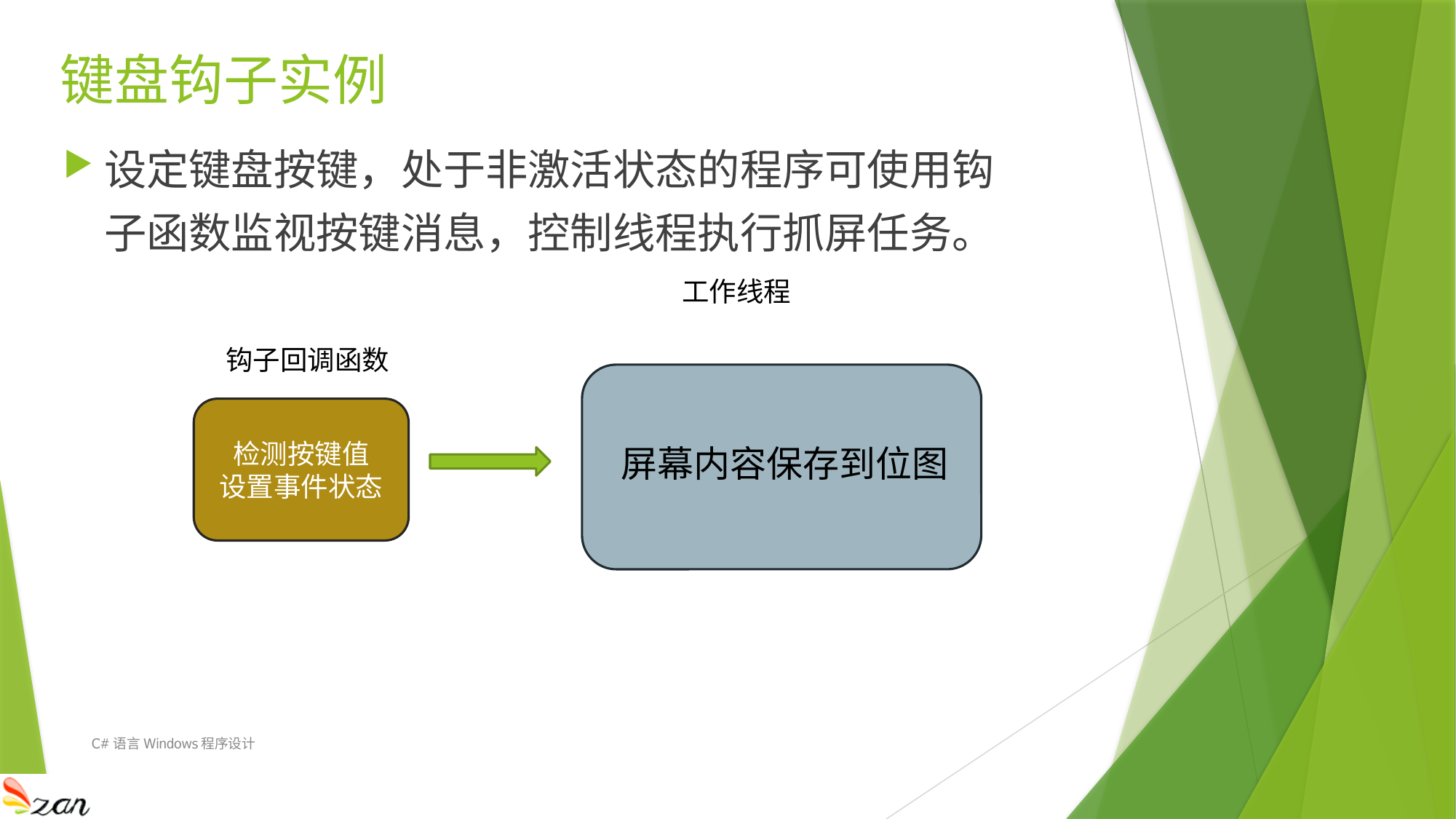

# 键盘钩子实例
设定键盘按键，处于非激活状态的程序可使用钩子函数监视按键消息，控制线程执行抓屏任务。
工作线程
钩子回调函数

检测按键值
设置事件状态
屏幕内容保存到位图

C#语言Windows程序设计